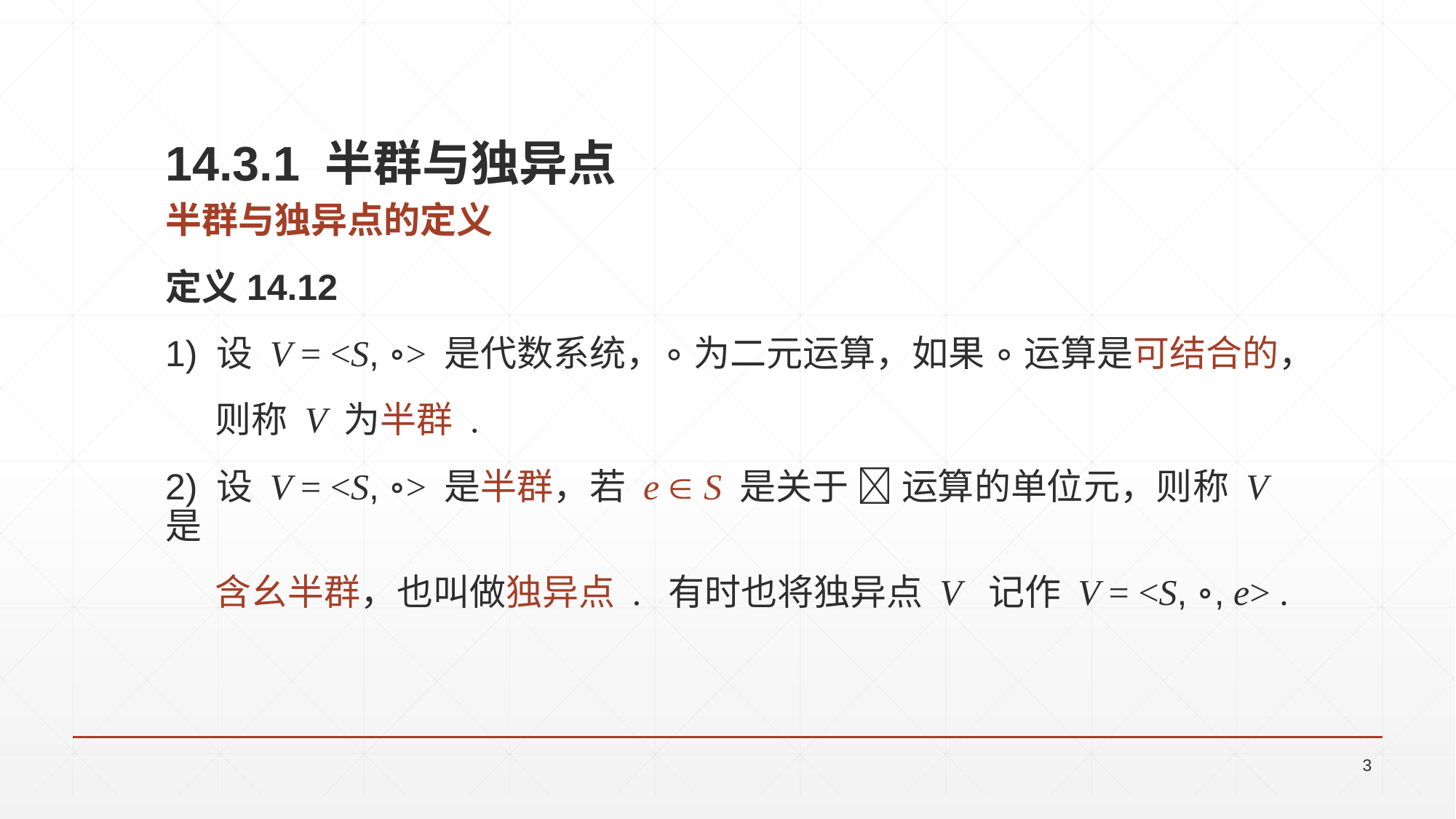

14.3.1 半群与独异点
半群与独异点的定义
定义14.12
1) 设 V = <S, ∘> 是代数系统，∘ 为二元运算，如果 ∘ 运算是可结合的，
     则称 V 为半群 .
2) 设 V = <S, ∘> 是半群，若 e ∈ S 是关于 ° 运算的单位元，则称 V 是
     含幺半群，也叫做独异点 .  有时也将独异点 V  记作 V = <S, ∘, e> .
3